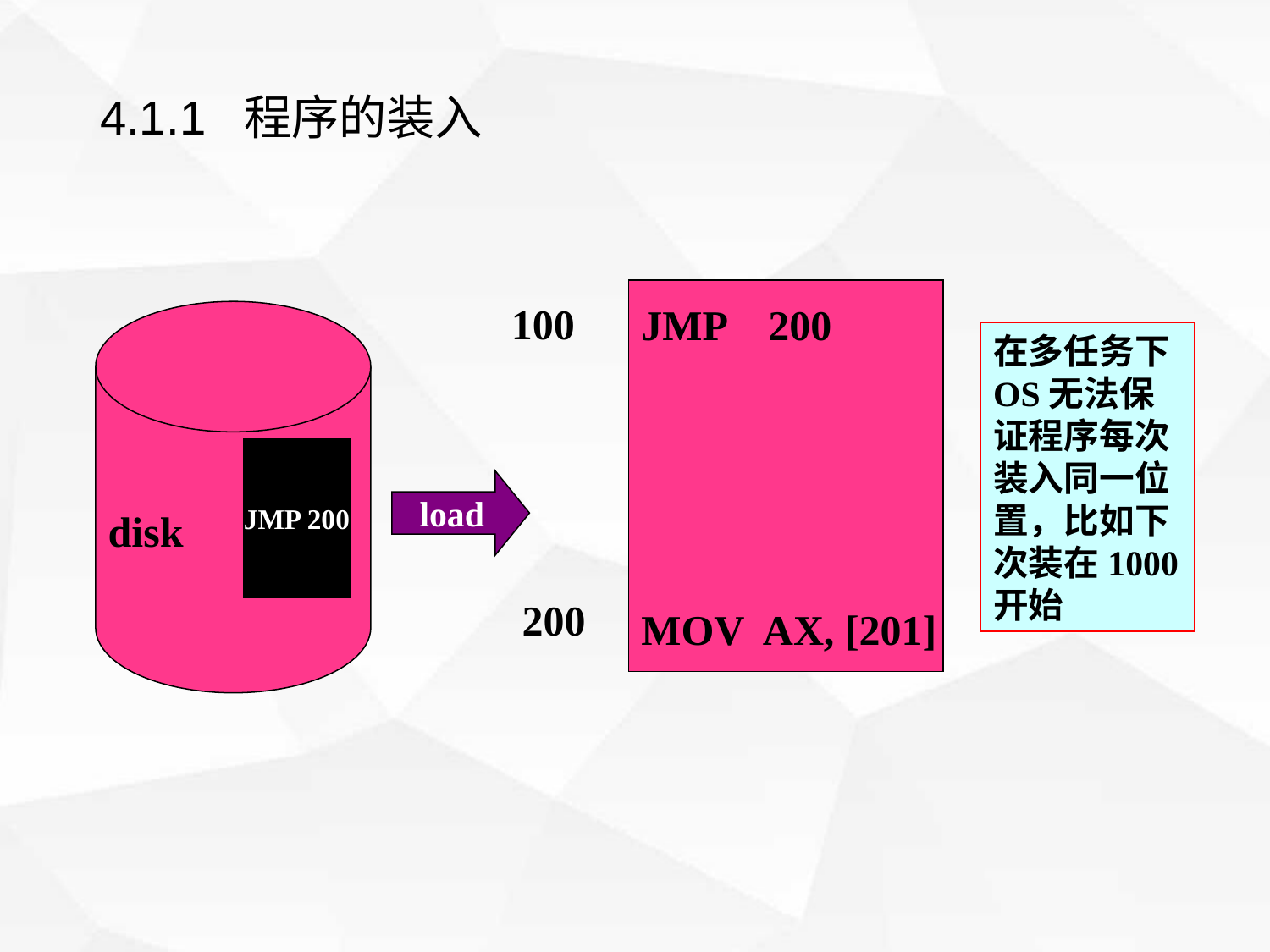

# 4.1.1  程序的装入
JMP    200

MOV  AX, [201]
100
200
disk
JMP 200
在多任务下OS无法保证程序每次装入同一位置，比如下次装在1000开始
load